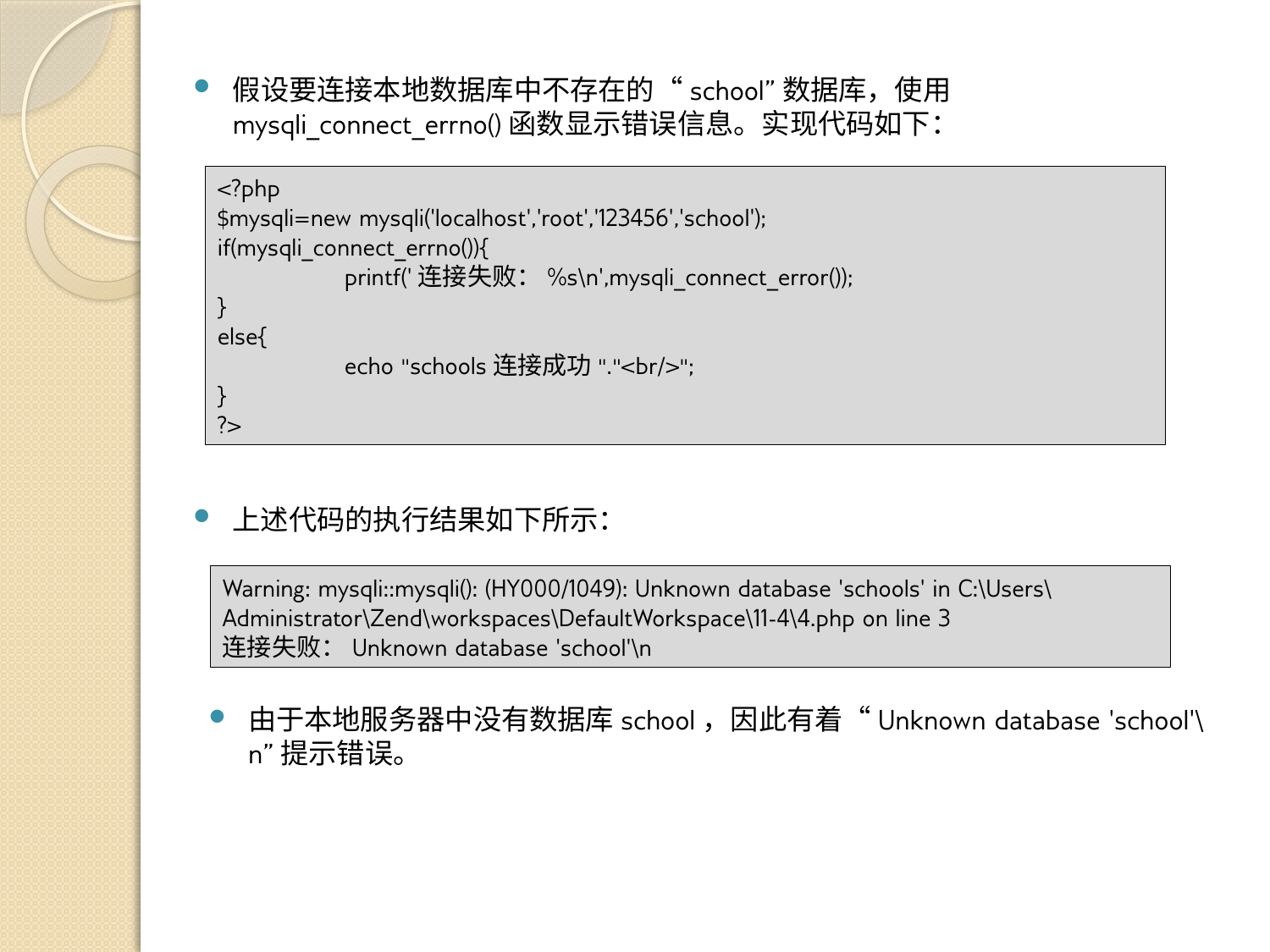

假设要连接本地数据库中不存在的“school”数据库，使用mysqli_connect_errno()函数显示错误信息。实现代码如下：
<?php
$mysqli=new mysqli('localhost','root','123456','school');
if(mysqli_connect_errno()){
	printf('连接失败：%s\n',mysqli_connect_error());
}
else{
	echo "schools连接成功"."<br/>";
}
?>
上述代码的执行结果如下所示：
Warning: mysqli::mysqli(): (HY000/1049): Unknown database 'schools' in C:\Users\Administrator\Zend\workspaces\DefaultWorkspace\11-4\4.php on line 3
连接失败：Unknown database 'school'\n
由于本地服务器中没有数据库school，因此有着“Unknown database 'school'\n”提示错误。